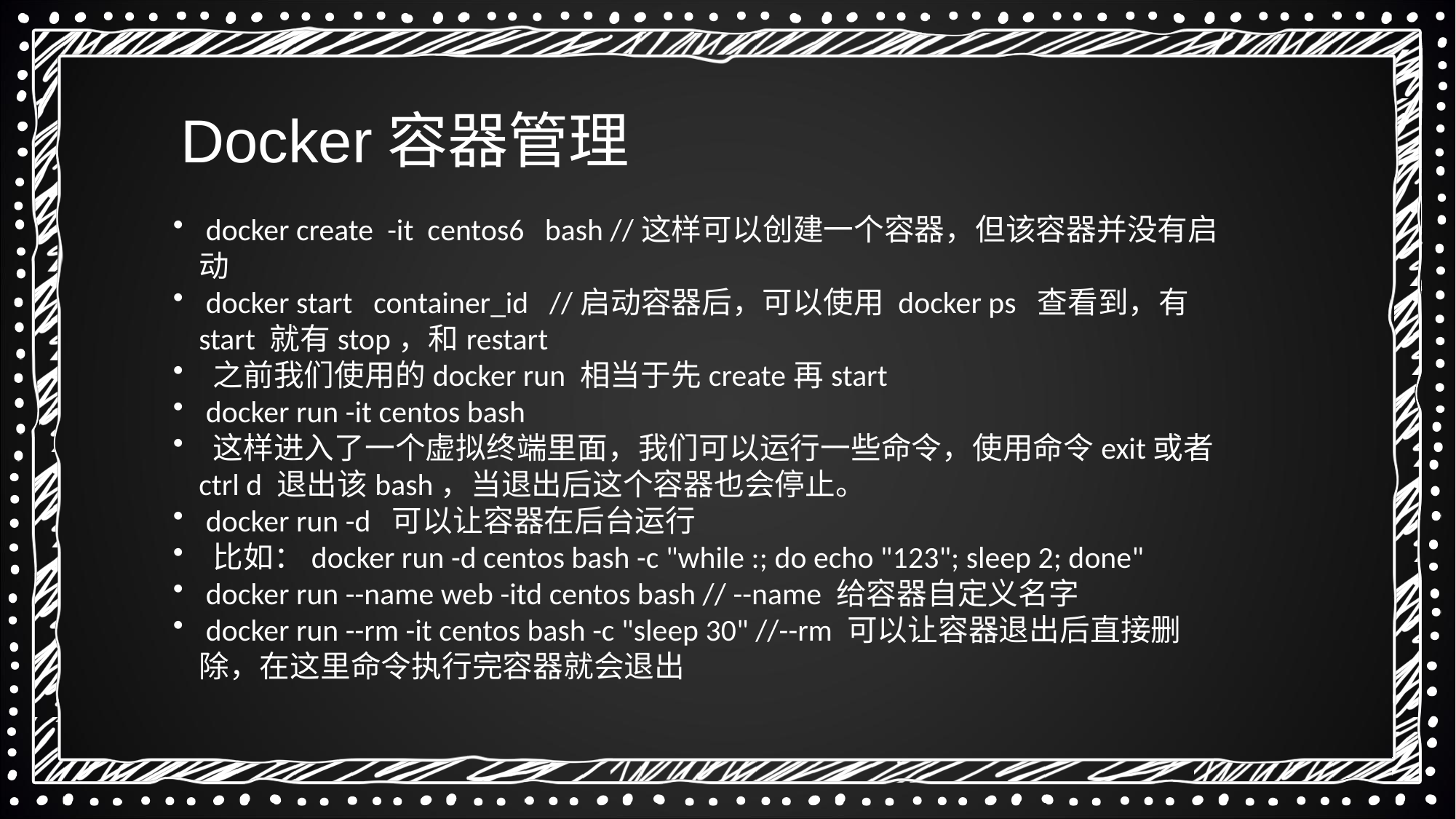

Docker容器管理
 docker create  -it  centos6   bash //这样可以创建一个容器，但该容器并没有启动
 docker start   container_id   //启动容器后，可以使用 docker ps  查看到，有start 就有stop，和restart
 之前我们使用的docker run 相当于先create再start
 docker run -it centos bash
 这样进入了一个虚拟终端里面，我们可以运行一些命令，使用命令exit或者ctrl d 退出该bash，当退出后这个容器也会停止。
 docker run -d  可以让容器在后台运行
 比如：docker run -d centos bash -c "while :; do echo "123"; sleep 2; done"
 docker run --name web -itd centos bash // --name 给容器自定义名字
 docker run --rm -it centos bash -c "sleep 30" //--rm 可以让容器退出后直接删除，在这里命令执行完容器就会退出